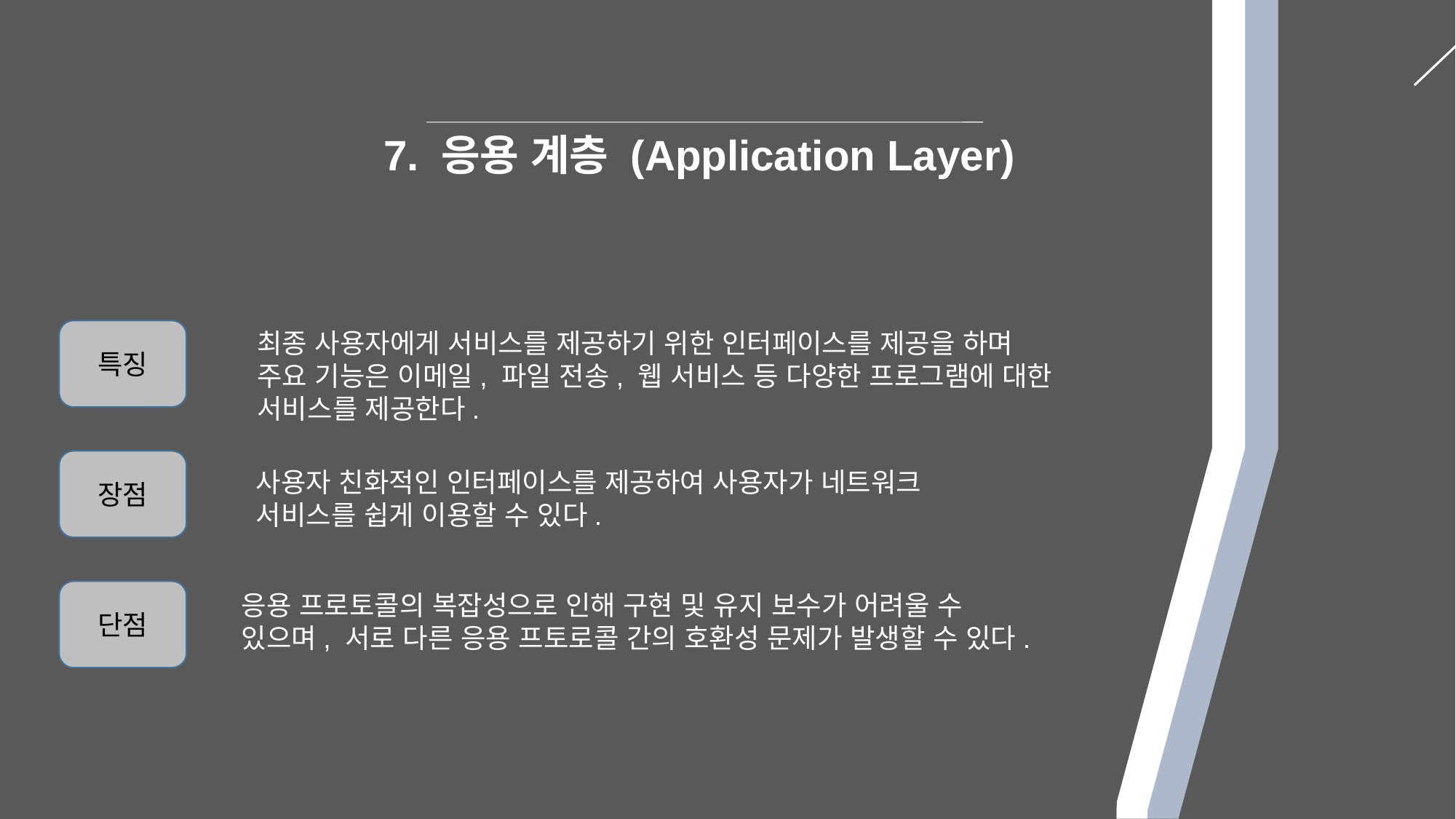

7. 응용 계층 (Application Layer)
특징
최종 사용자에게 서비스를 제공하기 위한 인터페이스를 제공을 하며
주요 기능은 이메일, 파일 전송, 웹 서비스 등 다양한 프로그램에 대한 서비스를 제공한다.
장점
사용자 친화적인 인터페이스를 제공하여 사용자가 네트워크 서비스를 쉽게 이용할 수 있다.
단점
응용 프로토콜의 복잡성으로 인해 구현 및 유지 보수가 어려울 수 있으며, 서로 다른 응용 프토로콜 간의 호환성 문제가 발생할 수 있다.